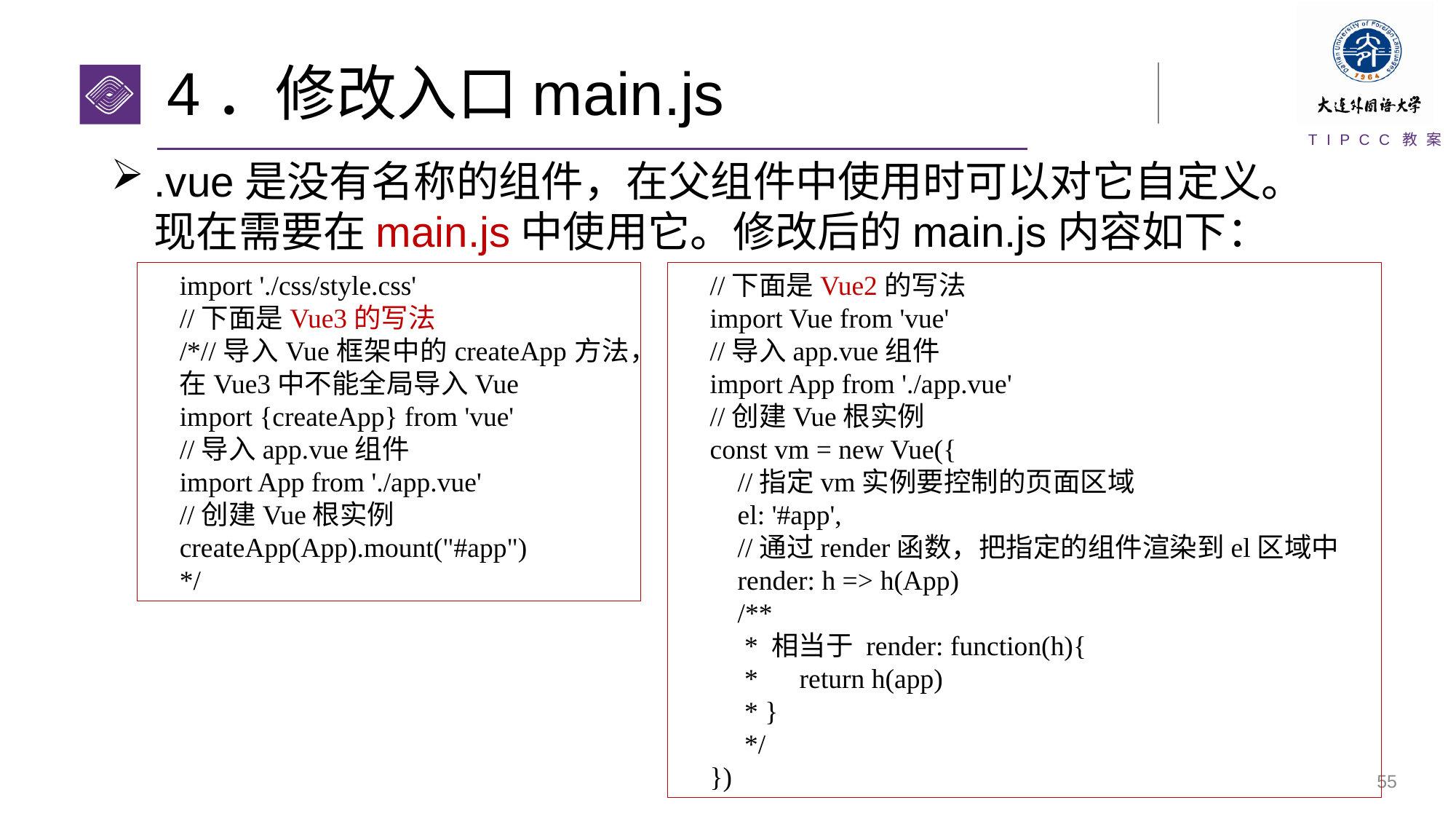

# 4．修改入口main.js
.vue是没有名称的组件，在父组件中使用时可以对它自定义。现在需要在main.js中使用它。修改后的main.js内容如下：
import './css/style.css'
//下面是Vue3的写法
/*//导入Vue框架中的createApp方法，在Vue3中不能全局导入Vue
import {createApp} from 'vue'
//导入app.vue组件
import App from './app.vue'
//创建Vue根实例
createApp(App).mount("#app")
*/
//下面是Vue2的写法
import Vue from 'vue'
//导入app.vue组件
import App from './app.vue'
//创建Vue根实例
const vm = new Vue({
    //指定vm实例要控制的页面区域
    el: '#app',
    //通过render函数，把指定的组件渲染到el区域中
    render: h => h(App)
    /**
     * 相当于 render: function(h){
     *      return h(app)
     * }
     */
})
55